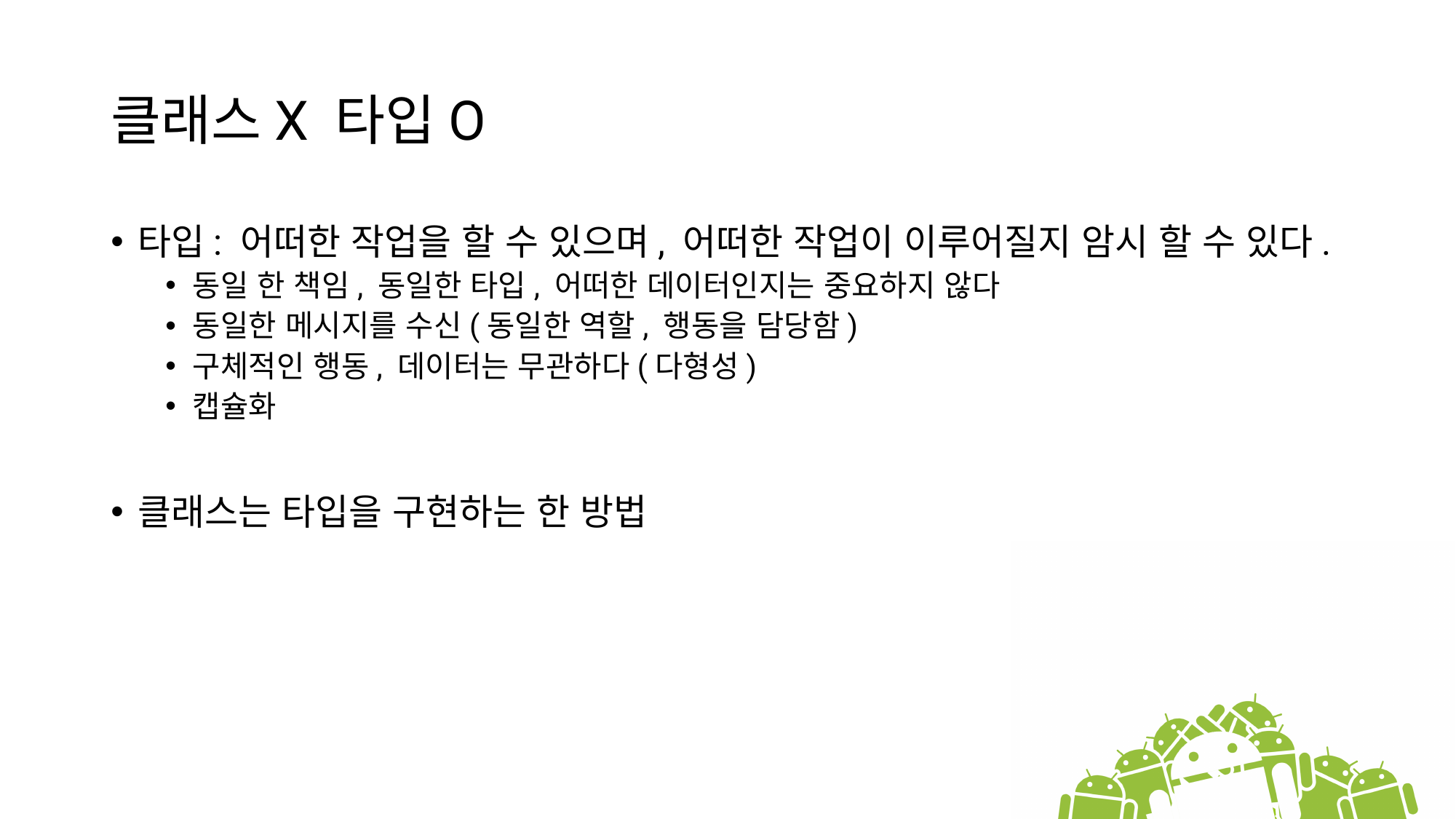

# 클래스X 타입O
타입: 어떠한 작업을 할 수 있으며, 어떠한 작업이 이루어질지 암시 할 수 있다.
동일 한 책임, 동일한 타입, 어떠한 데이터인지는 중요하지 않다
동일한 메시지를 수신(동일한 역할, 행동을 담당함)
구체적인 행동, 데이터는 무관하다(다형성)
캡슐화

클래스는 타입을 구현하는 한 방법